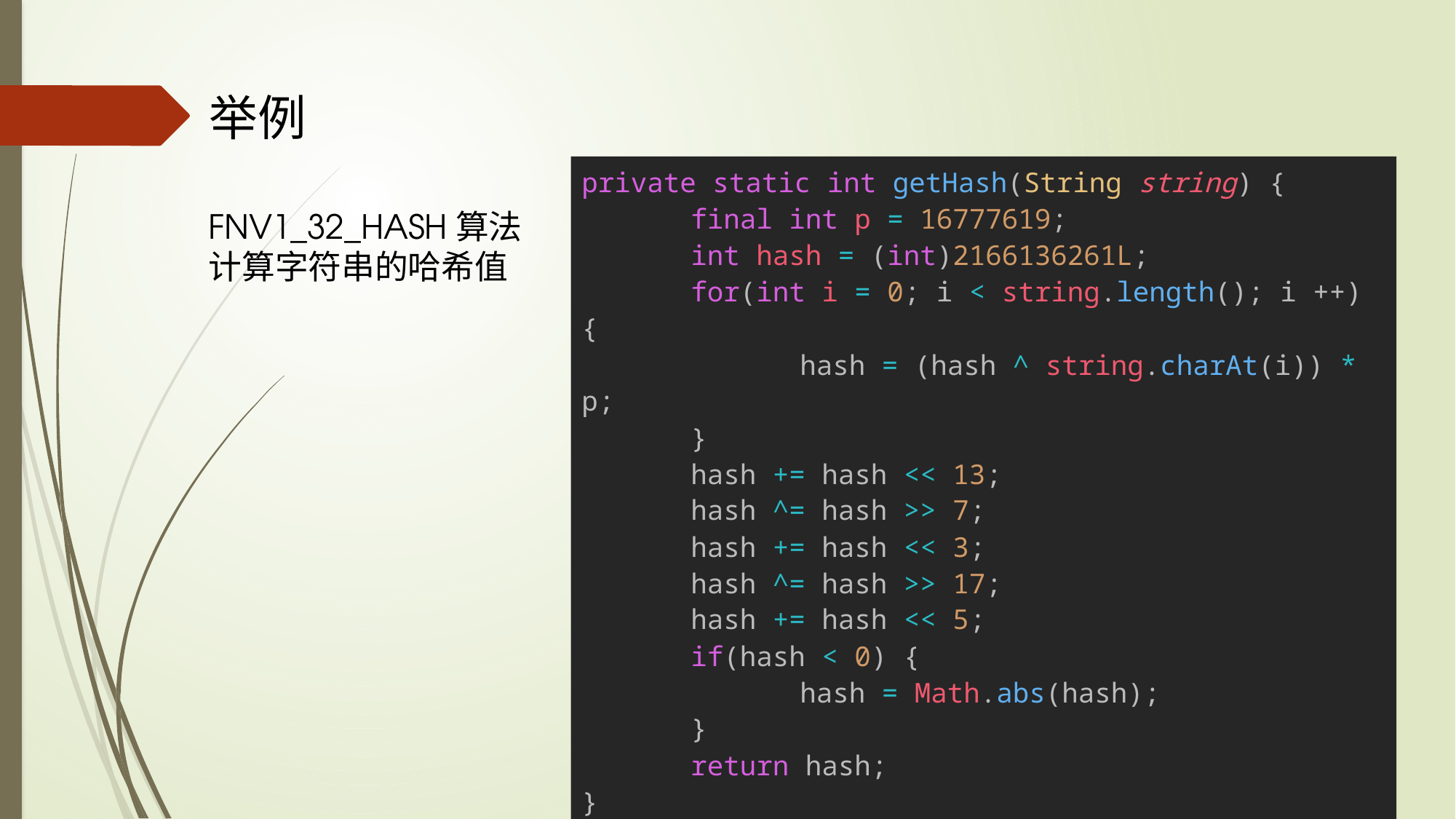

举例
private static int getHash(String string) {
	final int p = 16777619;
	int hash = (int)2166136261L;
	for(int i = 0; i < string.length(); i ++) {
		hash = (hash ^ string.charAt(i)) * p;
	}
	hash += hash << 13;
	hash ^= hash >> 7;
	hash += hash << 3;
	hash ^= hash >> 17;
	hash += hash << 5;
	if(hash < 0) {
		hash = Math.abs(hash);
	}
	return hash;
}
FNV1_32_HASH算法计算字符串的哈希值